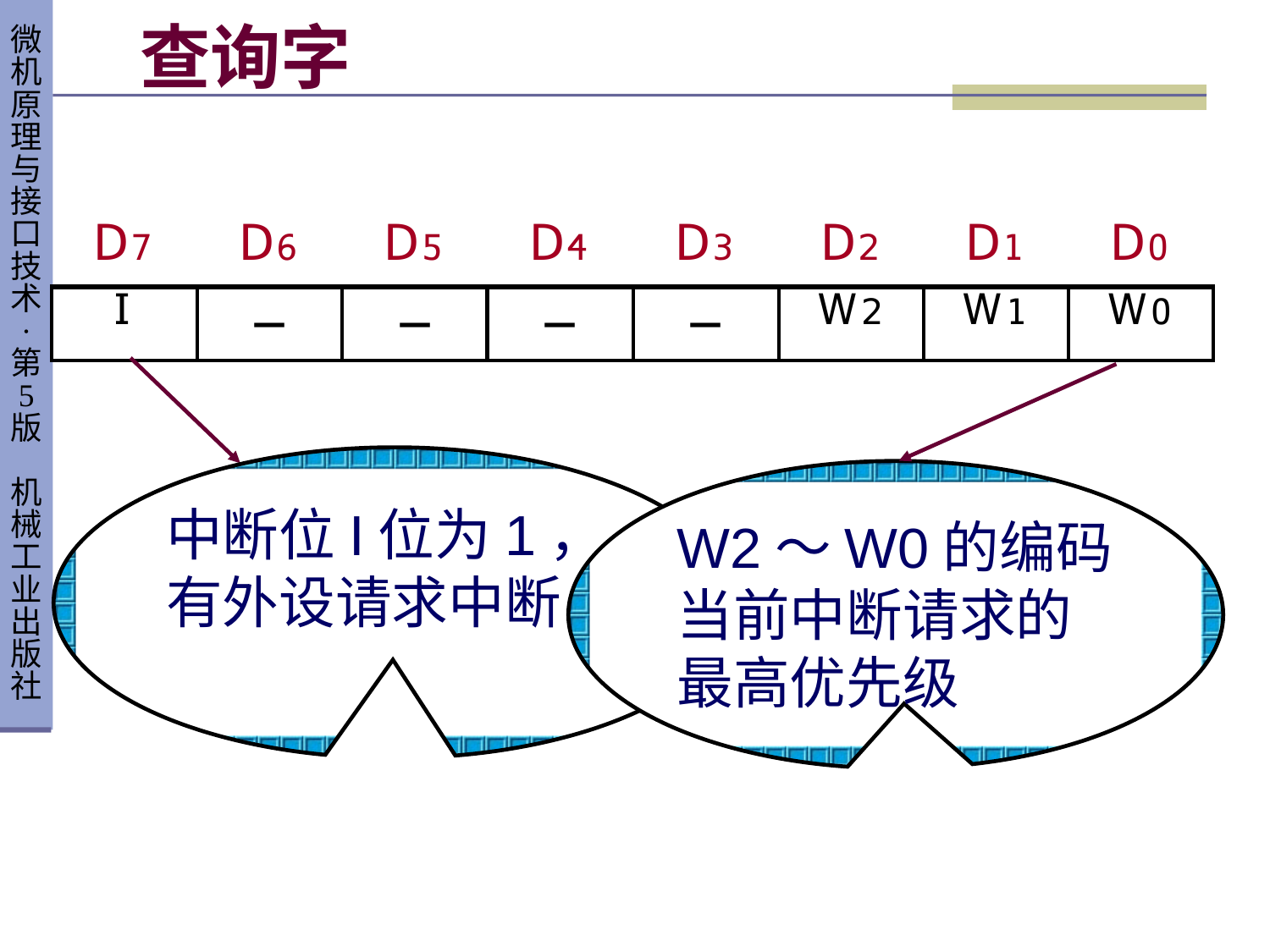

# 查询字
| D7 | D6 | D5 | D4 | D3 | D2 | D1 | D0 |
| --- | --- | --- | --- | --- | --- | --- | --- |
| I | － | － | － | － | W2 | W1 | W0 |
| --- | --- | --- | --- | --- | --- | --- | --- |

中断位I位为1，
有外设请求中断
W2～W0的编码
当前中断请求的最高优先级